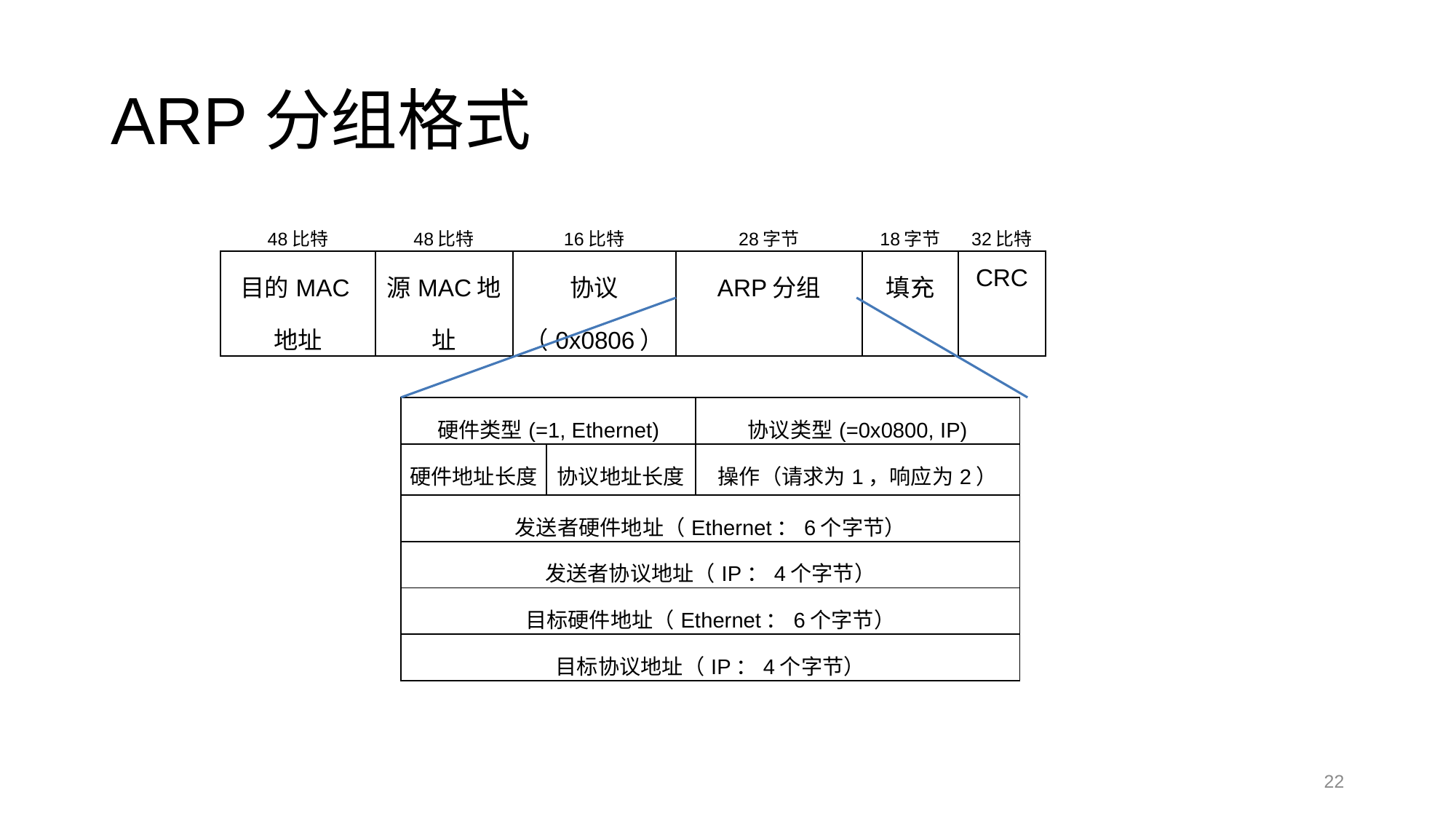

# ARP分组格式
| 48比特 | 48比特 | 16比特 | 28字节 | 18字节 | 32比特 |
| --- | --- | --- | --- | --- | --- |
| 目的MAC地址 | 源MAC地址 | 协议（0x0806） | ARP分组 | 填充 | CRC |

| 硬件类型(=1, Ethernet) |  | 协议类型(=0x0800, IP) |
| --- | --- | --- |
| 硬件地址长度 | 协议地址长度 | 操作（请求为1，响应为2） |
| 发送者硬件地址（Ethernet：6个字节） |  |  |
| 发送者协议地址（IP：4个字节） |  |  |
| 目标硬件地址（Ethernet：6个字节） |  |  |
| 目标协议地址（IP：4个字节） |  |  |
22